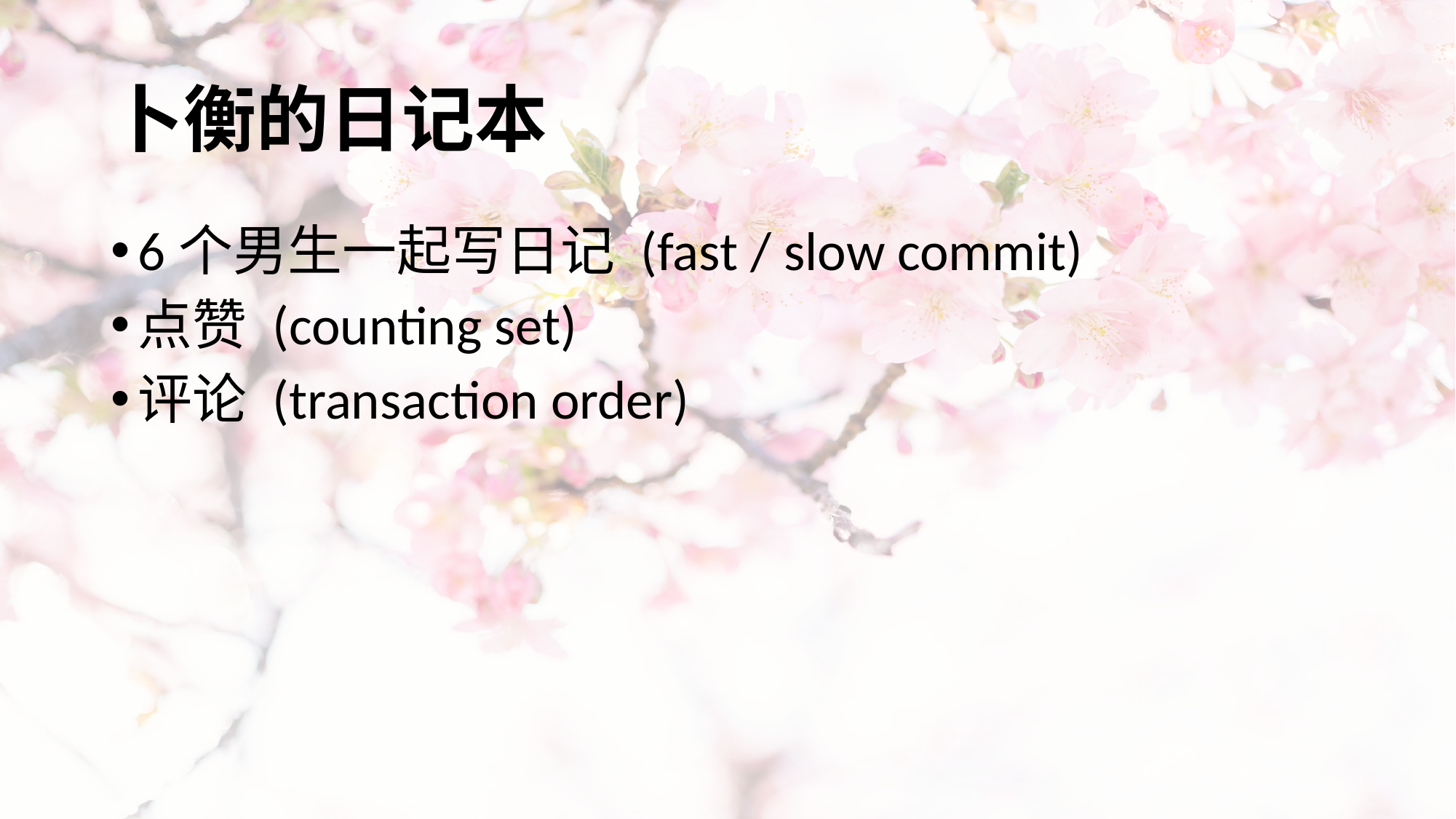

# 卜衡的日记本
6个男生一起写日记 (fast / slow commit)
点赞 (counting set)
评论 (transaction order)